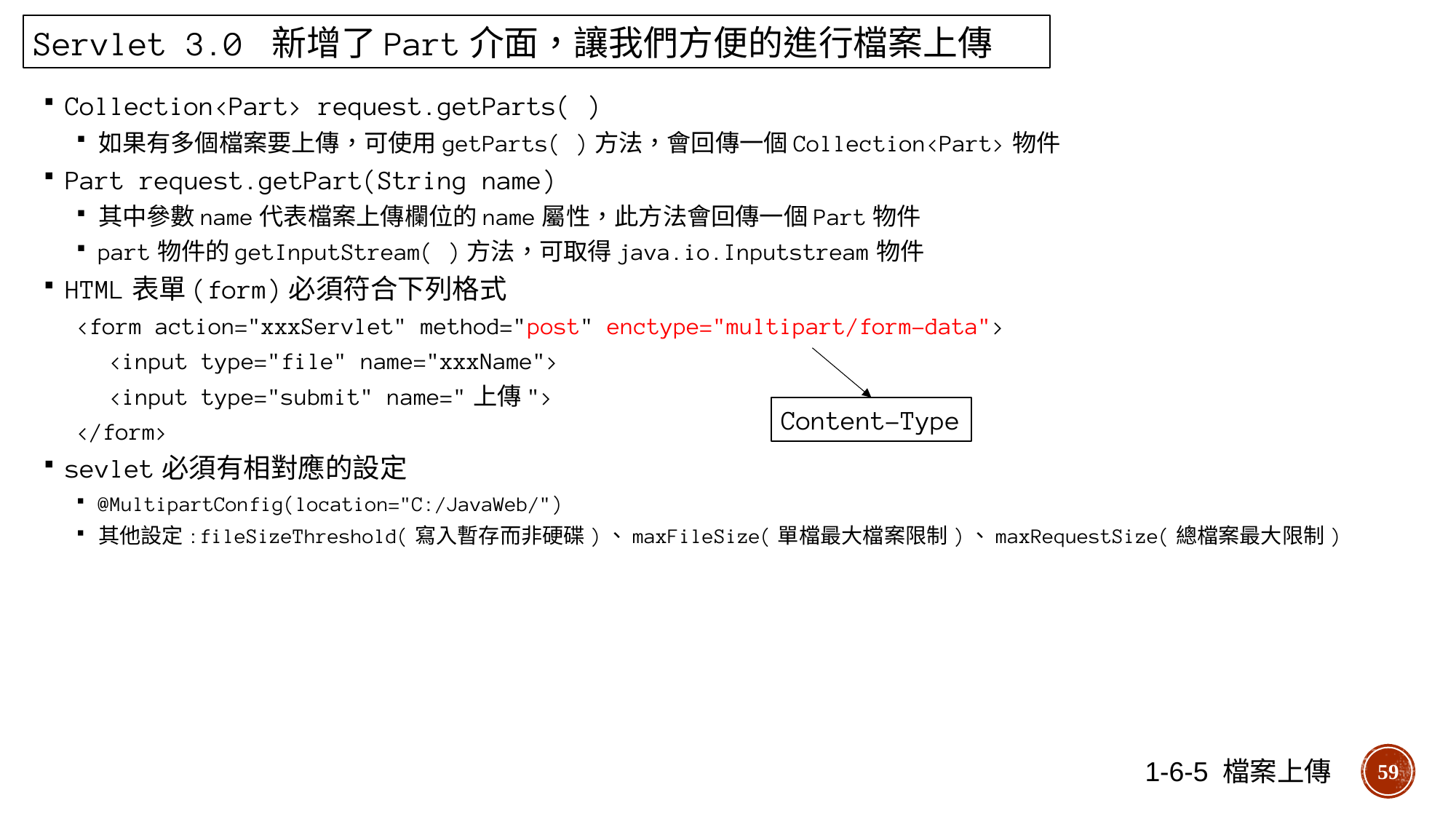

Servlet 3.0 新增了Part介面，讓我們方便的進行檔案上傳
Collection<Part> request.getParts( )
如果有多個檔案要上傳，可使用getParts( )方法，會回傳一個Collection<Part>物件
Part request.getPart(String name)
其中參數name代表檔案上傳欄位的name屬性，此方法會回傳一個Part物件
part物件的getInputStream( )方法，可取得java.io.Inputstream物件
HTML表單(form)必須符合下列格式
<form action="xxxServlet" method="post" enctype="multipart/form-data">
<input type="file" name="xxxName">
<input type="submit" name="上傳">
</form>
sevlet必須有相對應的設定
@MultipartConfig(location="C:/JavaWeb/")
其他設定:fileSizeThreshold(寫入暫存而非硬碟)、maxFileSize(單檔最大檔案限制)、maxRequestSize(總檔案最大限制)
Content-Type
1-6-5 檔案上傳
59